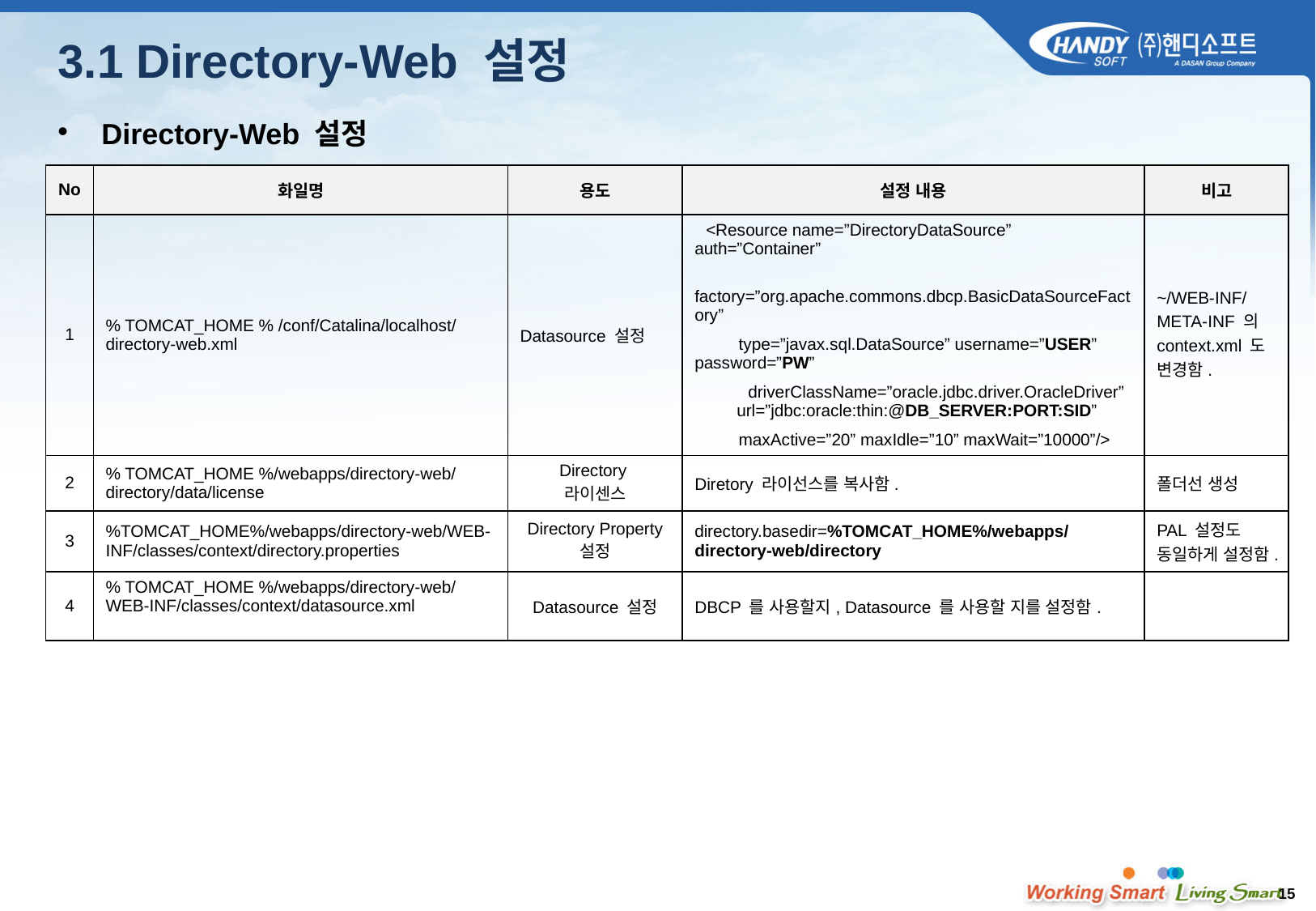

# 3.1 Directory-Web 설정
Directory-Web 설정
| No | 화일명 | 용도 | 설정 내용 | 비고 |
| --- | --- | --- | --- | --- |
| 1 | % TOMCAT\_HOME % /conf/Catalina/localhost/directory-web.xml | Datasource 설정 | <Resource name=”DirectoryDataSource” auth=”Container” factory=”org.apache.commons.dbcp.BasicDataSourceFactory” type=”javax.sql.DataSource” username=”USER” password=”PW” driverClassName=”oracle.jdbc.driver.OracleDriver” url=”jdbc:oracle:thin:@DB\_SERVER:PORT:SID” maxActive=”20” maxIdle=”10” maxWait=”10000”/> | ~/WEB-INF/META-INF 의 context.xml 도 변경함. |
| 2 | % TOMCAT\_HOME %/webapps/directory-web/directory/data/license | Directory 라이센스 | Diretory 라이선스를 복사함. | 폴더선 생성 |
| 3 | %TOMCAT\_HOME%/webapps/directory-web/WEB-INF/classes/context/directory.properties | Directory Property 설정 | directory.basedir=%TOMCAT\_HOME%/webapps/directory-web/directory | PAL 설정도 동일하게 설정함. |
| 4 | % TOMCAT\_HOME %/webapps/directory-web/WEB-INF/classes/context/datasource.xml | Datasource 설정 | DBCP 를 사용할지, Datasource 를 사용할 지를 설정함. |  |